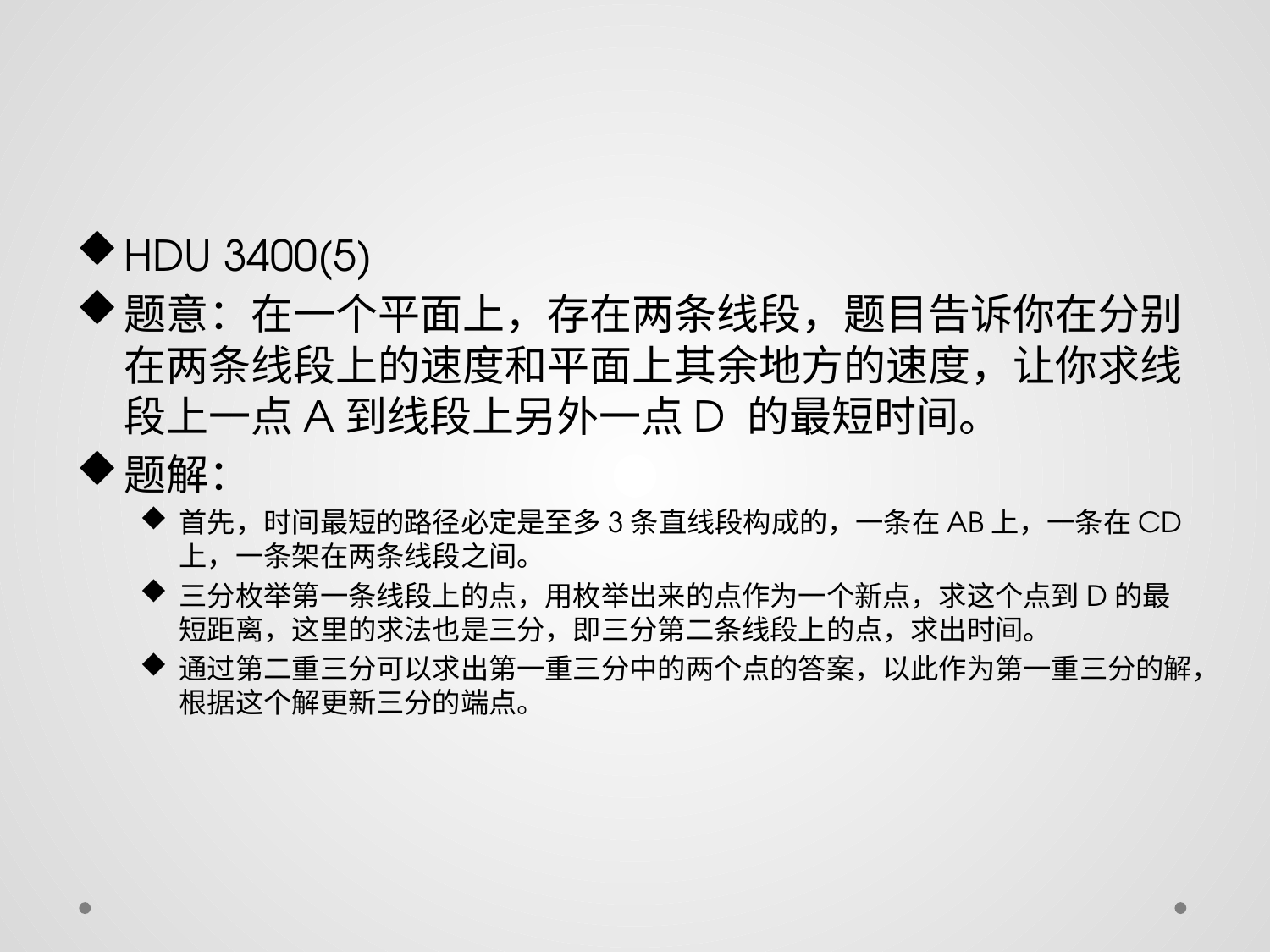

#
HDU 3400(5)
题意：在一个平面上，存在两条线段，题目告诉你在分别在两条线段上的速度和平面上其余地方的速度，让你求线段上一点A到线段上另外一点D 的最短时间。
题解：
首先，时间最短的路径必定是至多3条直线段构成的，一条在AB上，一条在CD上，一条架在两条线段之间。
三分枚举第一条线段上的点，用枚举出来的点作为一个新点，求这个点到D的最短距离，这里的求法也是三分，即三分第二条线段上的点，求出时间。
通过第二重三分可以求出第一重三分中的两个点的答案，以此作为第一重三分的解，根据这个解更新三分的端点。